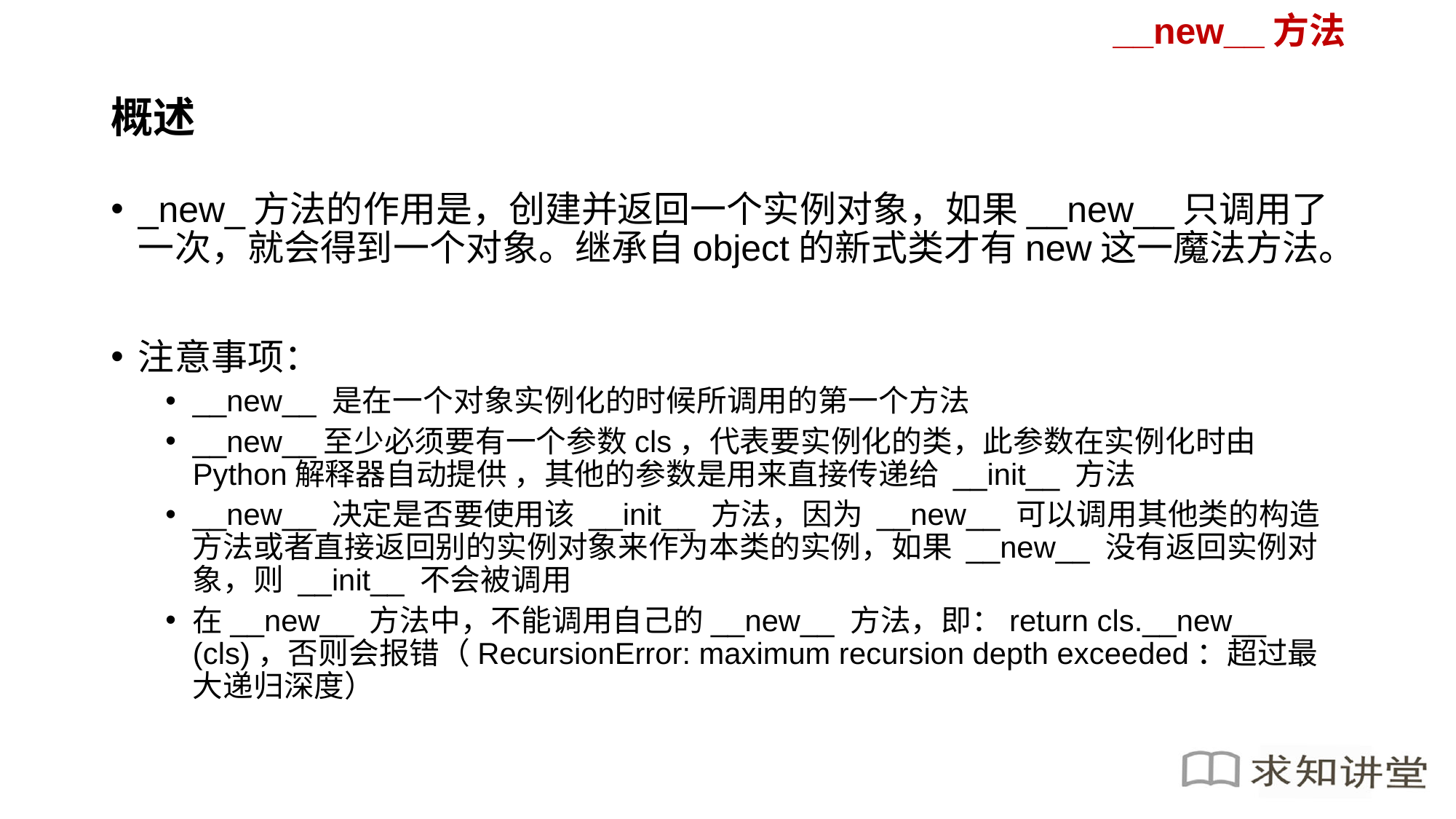

__new__方法
# 概述
_new_方法的作用是，创建并返回一个实例对象，如果__new__只调用了一次，就会得到一个对象。继承自object的新式类才有new这一魔法方法。

注意事项：
__new__ 是在一个对象实例化的时候所调用的第一个方法
__new__至少必须要有一个参数cls，代表要实例化的类，此参数在实例化时由Python解释器自动提供 ，其他的参数是用来直接传递给 __init__ 方法
__new__ 决定是否要使用该 __init__ 方法，因为 __new__ 可以调用其他类的构造方法或者直接返回别的实例对象来作为本类的实例，如果 __new__ 没有返回实例对象，则 __init__ 不会被调用
在__new__ 方法中，不能调用自己的__new__ 方法，即：return cls.__new__ (cls)，否则会报错（RecursionError: maximum recursion depth exceeded：超过最大递归深度）